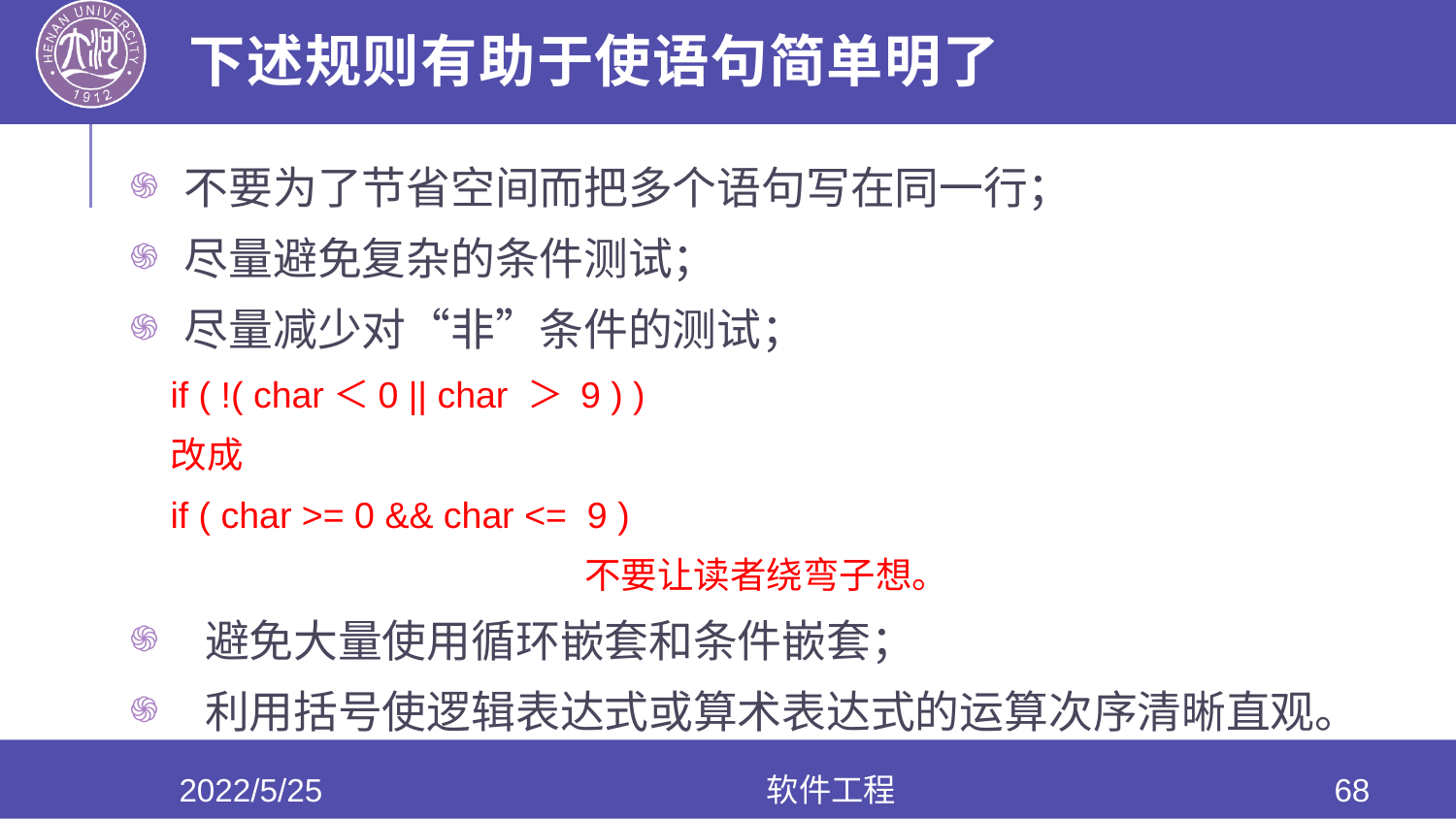

# 下述规则有助于使语句简单明了
不要为了节省空间而把多个语句写在同一行；
尽量避免复杂的条件测试；
尽量减少对“非”条件的测试；
if ( !( char＜0 || char ＞ 9 ) )
改成
if ( char >= 0 && char <=  9 )
不要让读者绕弯子想。
 避免大量使用循环嵌套和条件嵌套；
 利用括号使逻辑表达式或算术表达式的运算次序清晰直观。
2022/5/25
软件工程
68